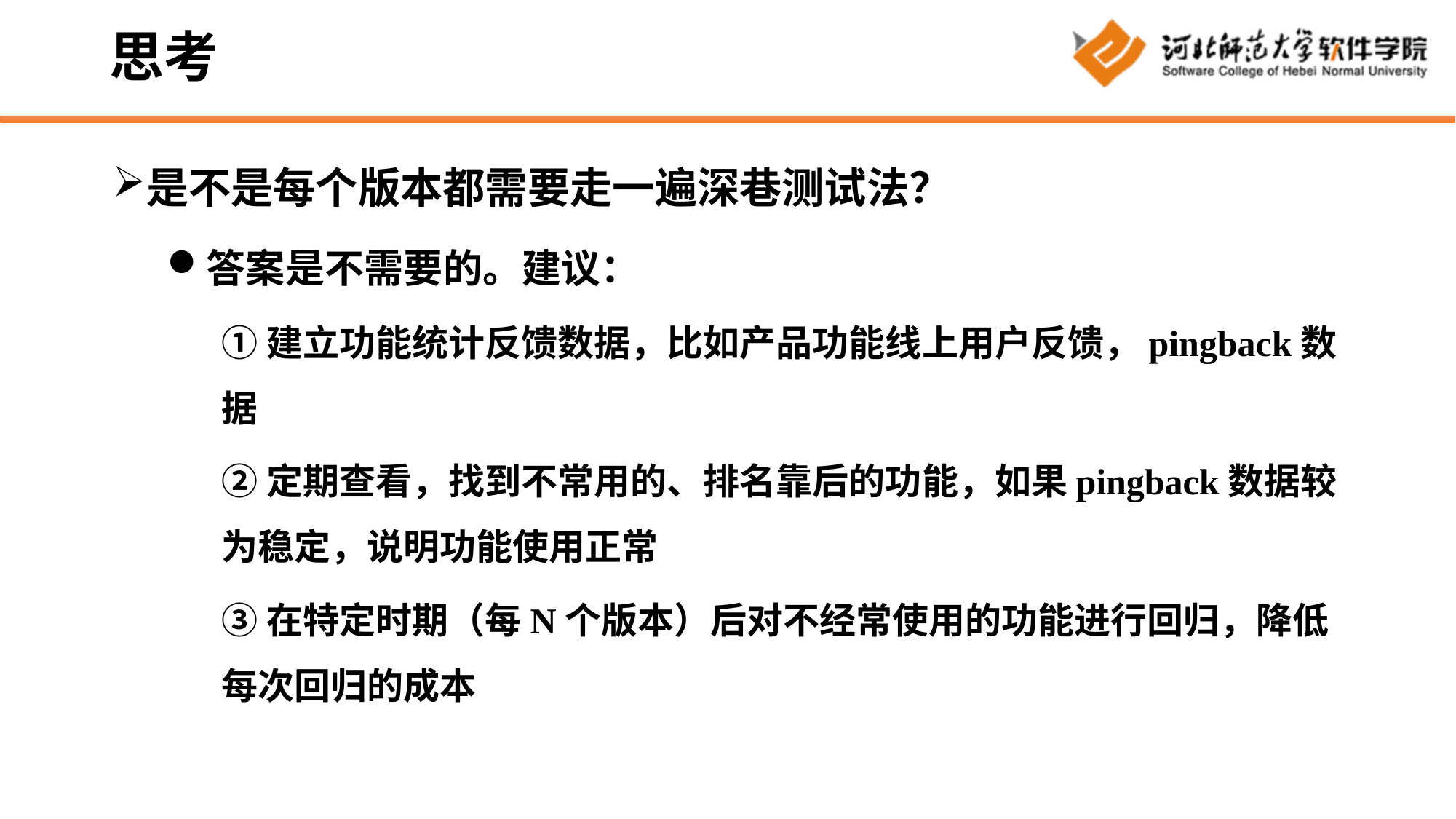

# 思考
是不是每个版本都需要走一遍深巷测试法？
答案是不需要的。建议：
①建立功能统计反馈数据，比如产品功能线上用户反馈，pingback数据
②定期查看，找到不常用的、排名靠后的功能，如果pingback数据较为稳定，说明功能使用正常
③在特定时期（每N个版本）后对不经常使用的功能进行回归，降低每次回归的成本